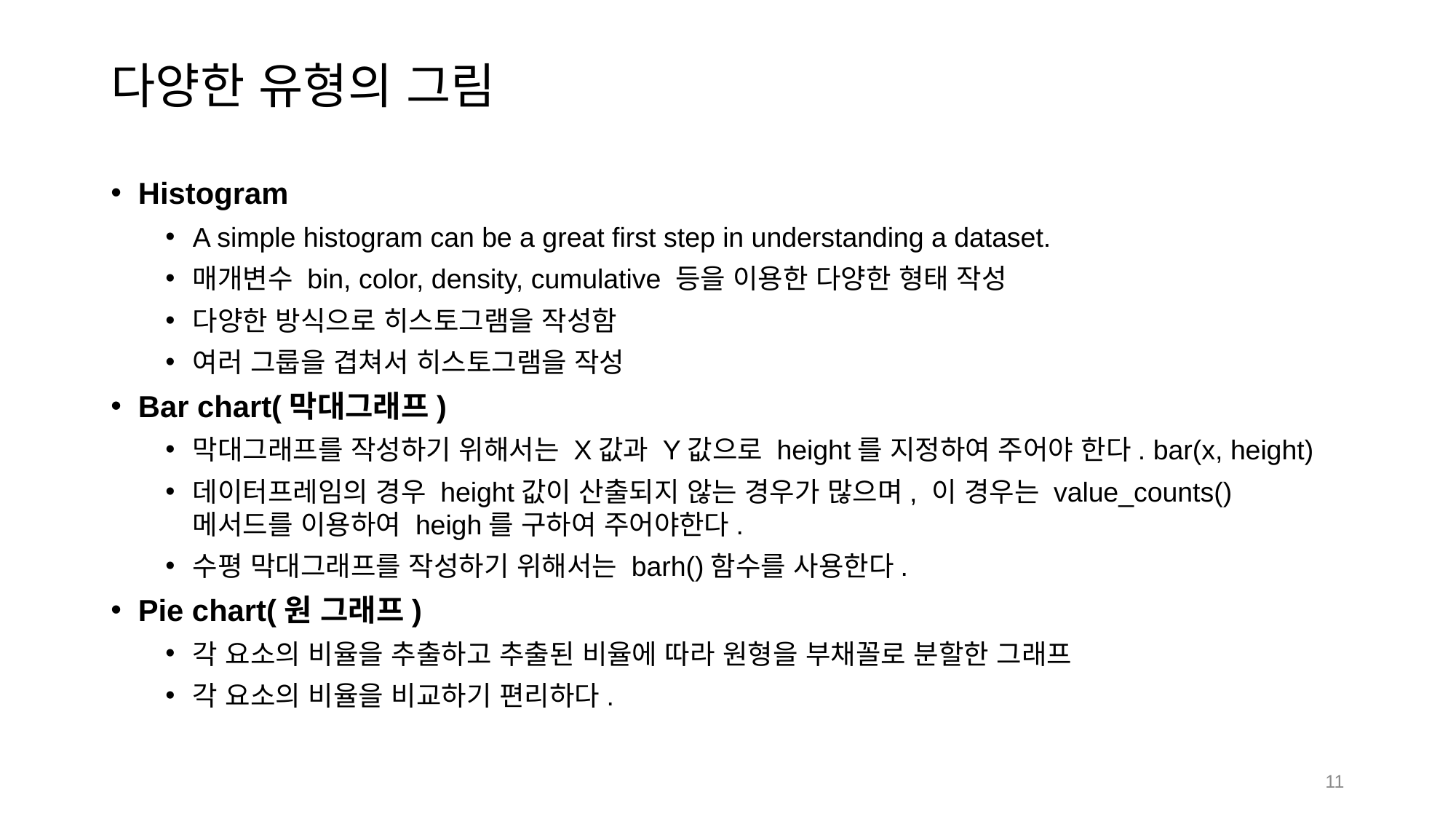

# 다양한 유형의 그림
Histogram
A simple histogram can be a great first step in understanding a dataset.
매개변수 bin, color, density, cumulative 등을 이용한 다양한 형태 작성
다양한 방식으로 히스토그램을 작성함
여러 그룹을 겹쳐서 히스토그램을 작성
Bar chart(막대그래프)
막대그래프를 작성하기 위해서는 X값과 Y값으로 height를 지정하여 주어야 한다. bar(x, height)
데이터프레임의 경우 height값이 산출되지 않는 경우가 많으며, 이 경우는 value_counts() 메서드를 이용하여 heigh를 구하여 주어야한다.
수평 막대그래프를 작성하기 위해서는 barh()함수를 사용한다.
Pie chart(원 그래프)
각 요소의 비율을 추출하고 추출된 비율에 따라 원형을 부채꼴로 분할한 그래프
각 요소의 비율을 비교하기 편리하다.
11